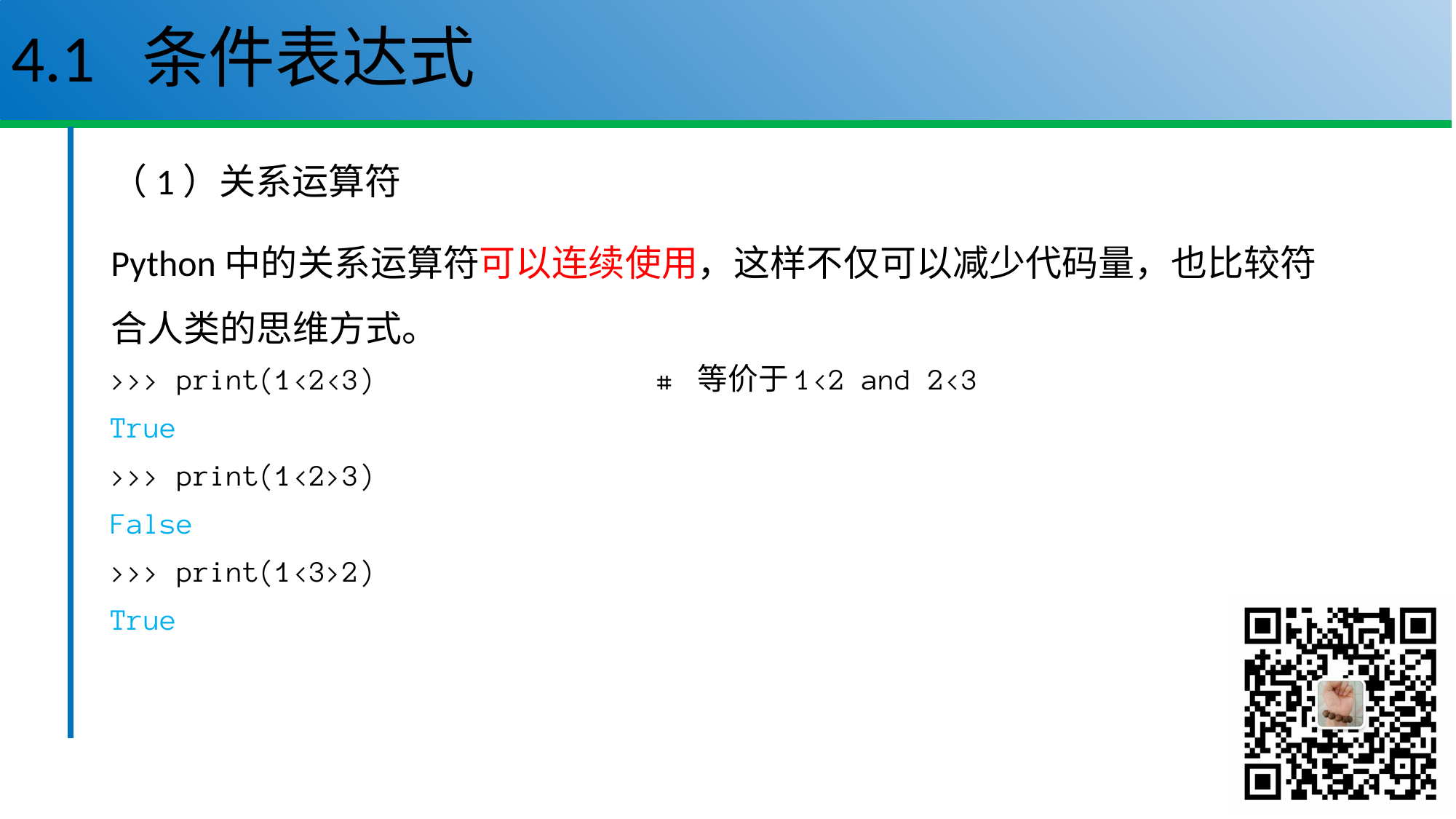

# 4.1  条件表达式
（1）关系运算符
Python中的关系运算符可以连续使用，这样不仅可以减少代码量，也比较符合人类的思维方式。
>>> print(1<2<3)                 # 等价于1<2 and 2<3
True
>>> print(1<2>3)
False
>>> print(1<3>2)
True
8